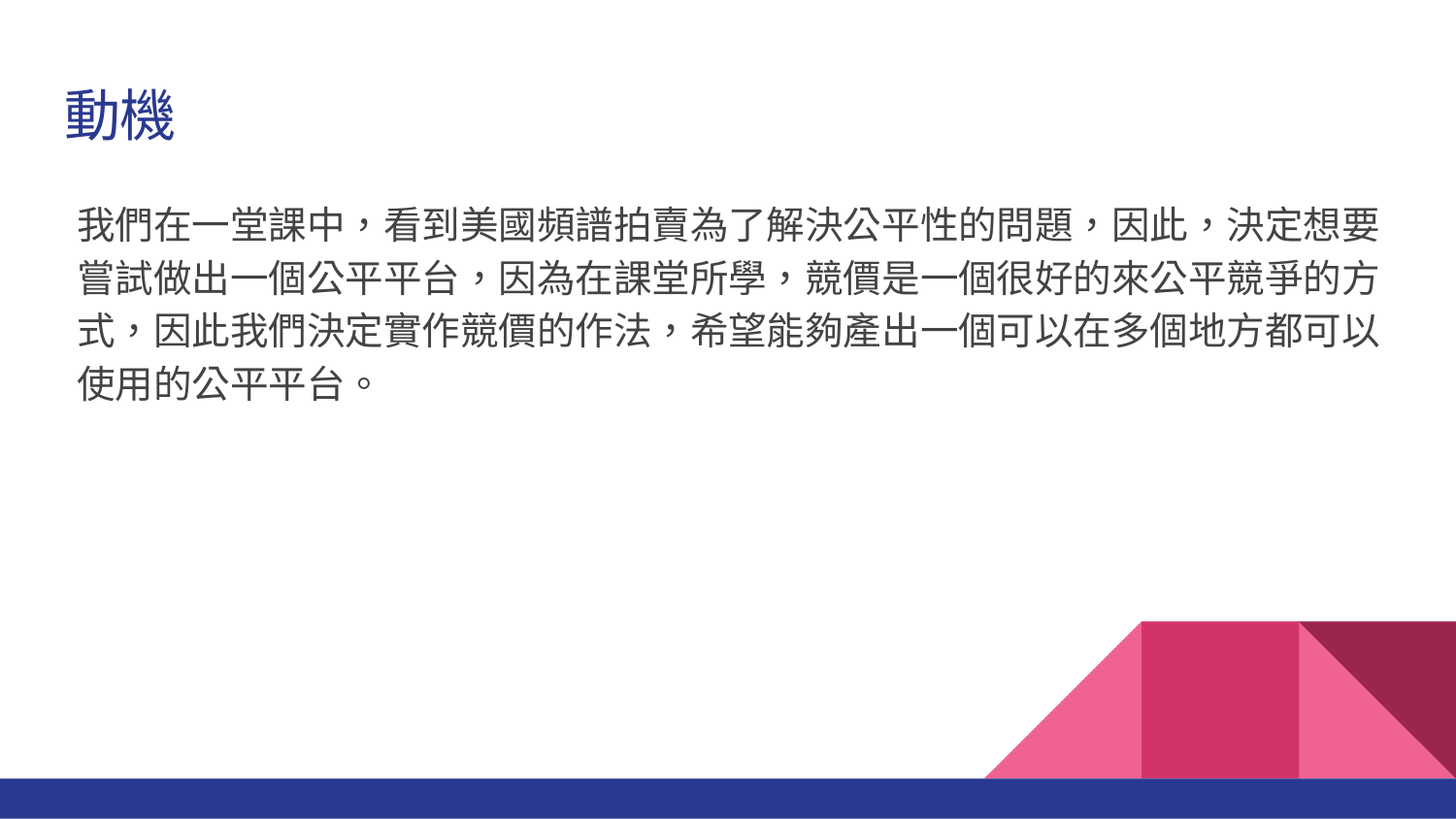

# 動機
我們在一堂課中，看到美國頻譜拍賣為了解決公平性的問題，因此，決定想要嘗試做出一個公平平台，因為在課堂所學，競價是一個很好的來公平競爭的方式，因此我們決定實作競價的作法，希望能夠產出一個可以在多個地方都可以使用的公平平台。